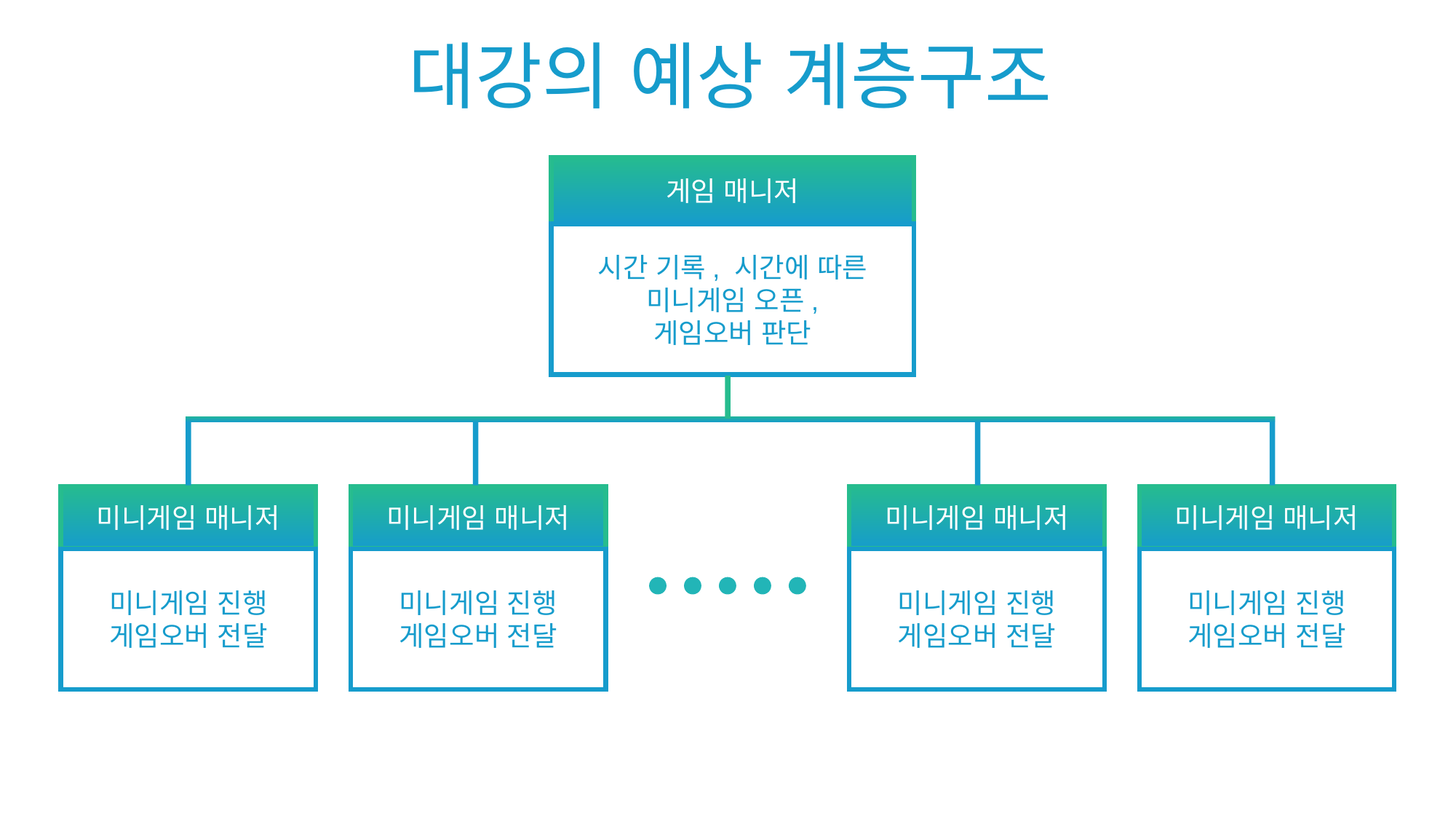

대강의 예상 계층구조
게임 매니저
시간 기록, 시간에 따른
미니게임 오픈,
게임오버 판단

미니게임 매니저
미니게임 매니저
미니게임 매니저
미니게임 매니저
미니게임 진행
게임오버 전달
미니게임 진행
게임오버 전달
미니게임 진행
게임오버 전달
미니게임 진행
게임오버 전달